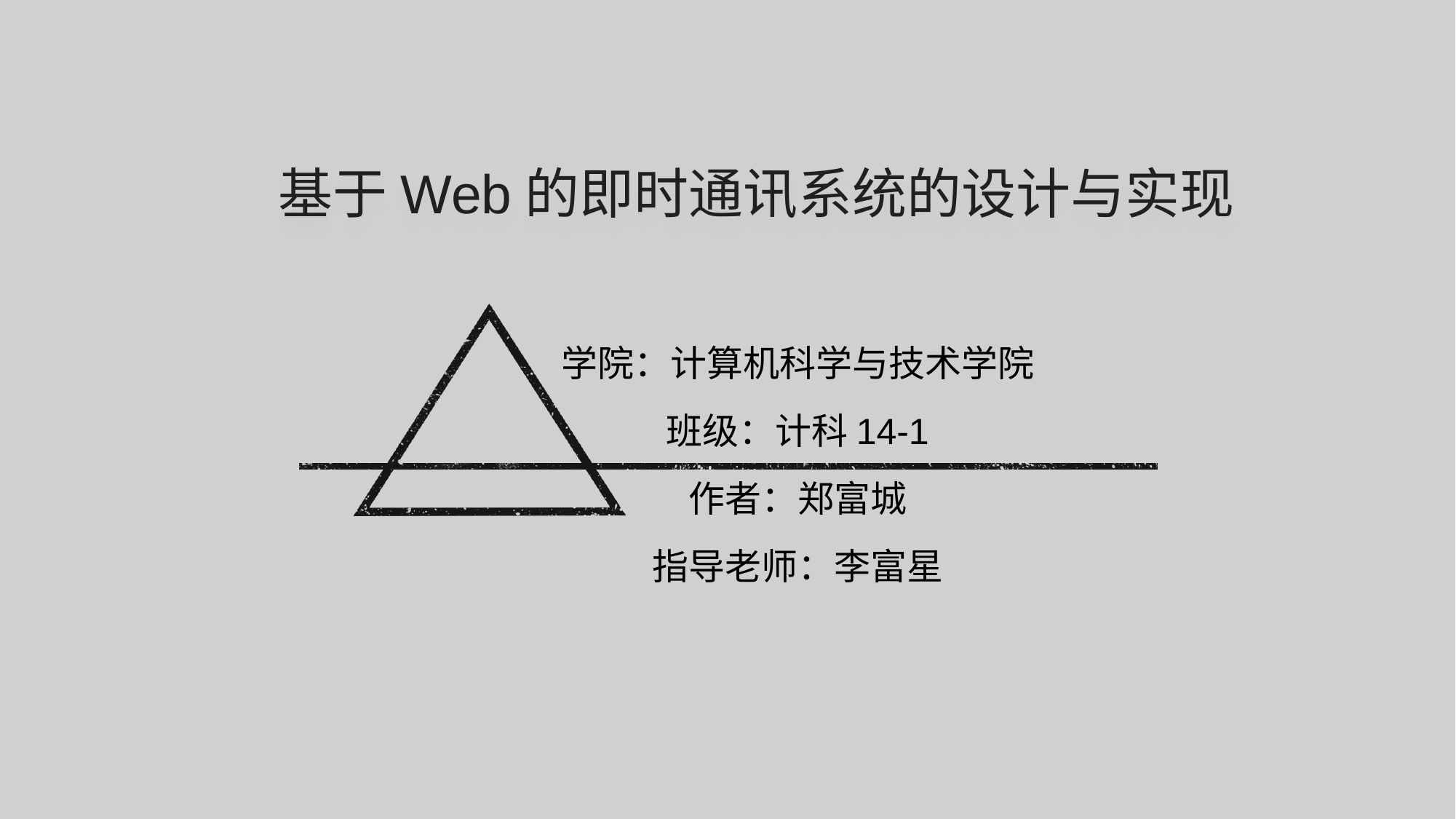

# 基于Web的即时通讯系统的设计与实现
学院：计算机科学与技术学院
班级：计科14-1
作者：郑富城
指导老师：李富星